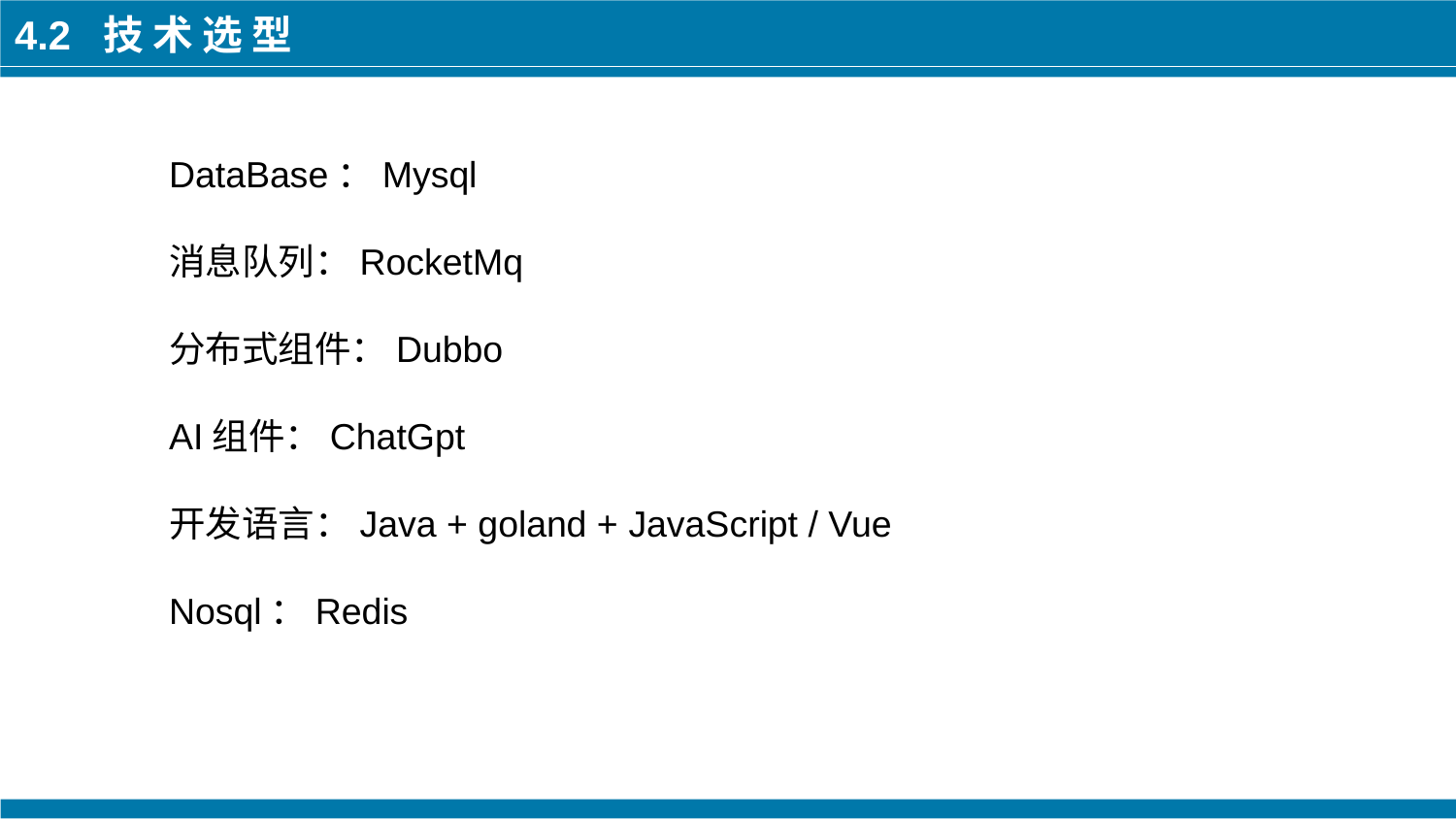

4.2  技 术 选 型
DataBase：Mysql

消息队列：RocketMq

分布式组件：Dubbo

AI组件：ChatGpt

开发语言：Java + goland + JavaScript / Vue

Nosql：Redis